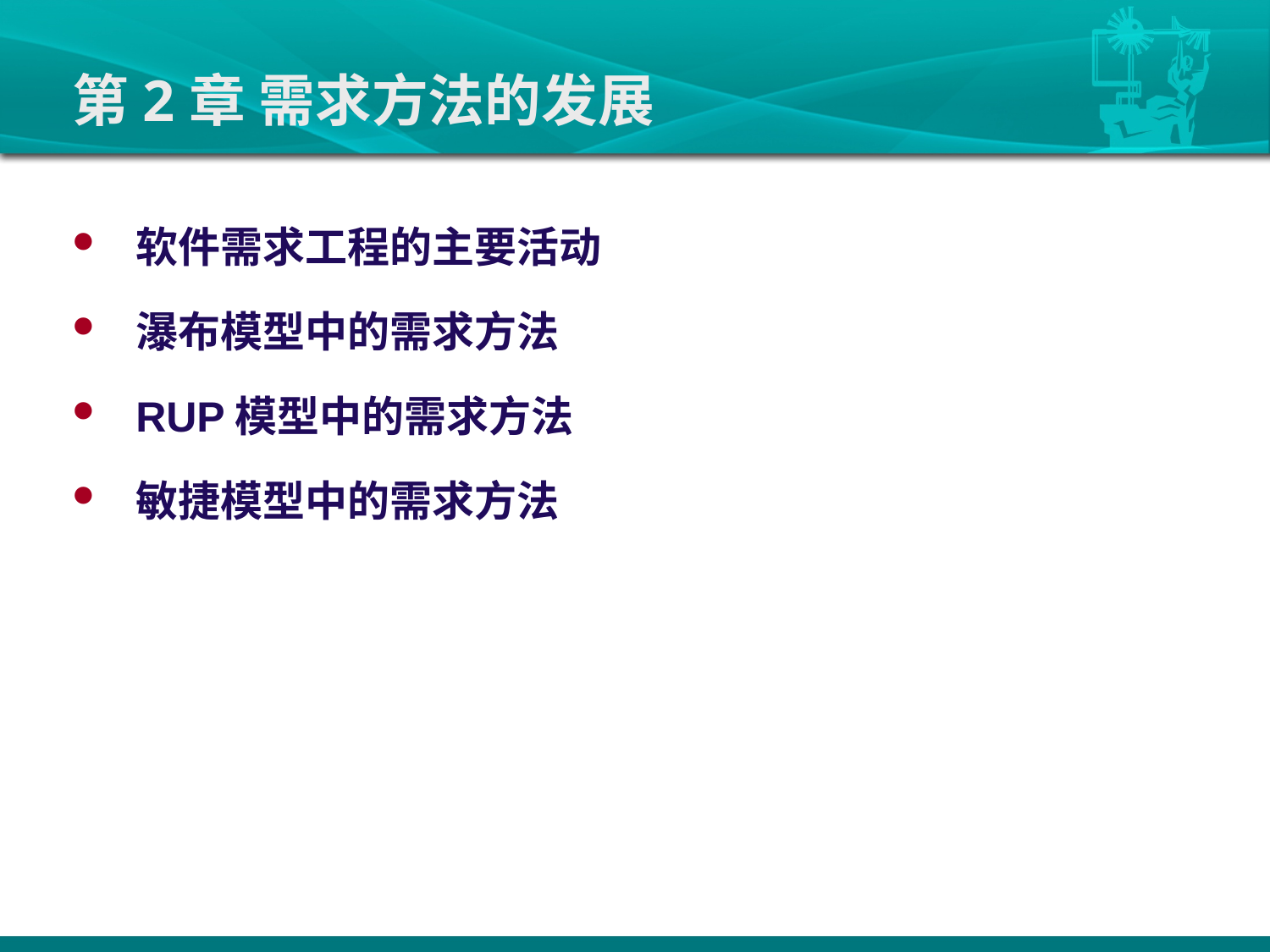

# 第2章 需求方法的发展
软件需求工程的主要活动
瀑布模型中的需求方法
RUP模型中的需求方法
敏捷模型中的需求方法